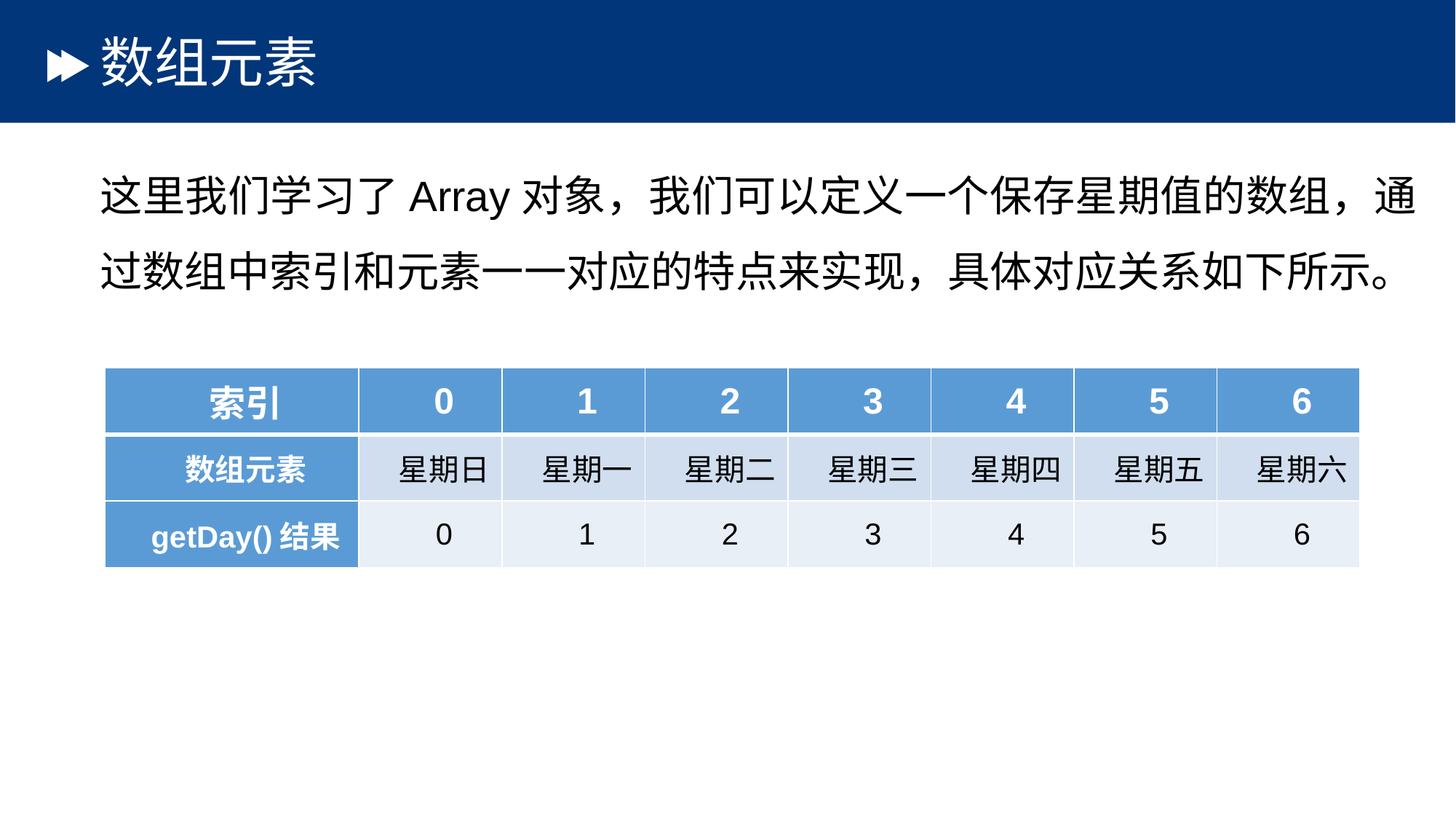

# 数组元素
这里我们学习了Array对象，我们可以定义一个保存星期值的数组，通过数组中索引和元素一一对应的特点来实现，具体对应关系如下所示。
| 索引 | 0 | 1 | 2 | 3 | 4 | 5 | 6 |
| --- | --- | --- | --- | --- | --- | --- | --- |
| 数组元素 | 星期日 | 星期一 | 星期二 | 星期三 | 星期四 | 星期五 | 星期六 |
| getDay()结果 | 0 | 1 | 2 | 3 | 4 | 5 | 6 |